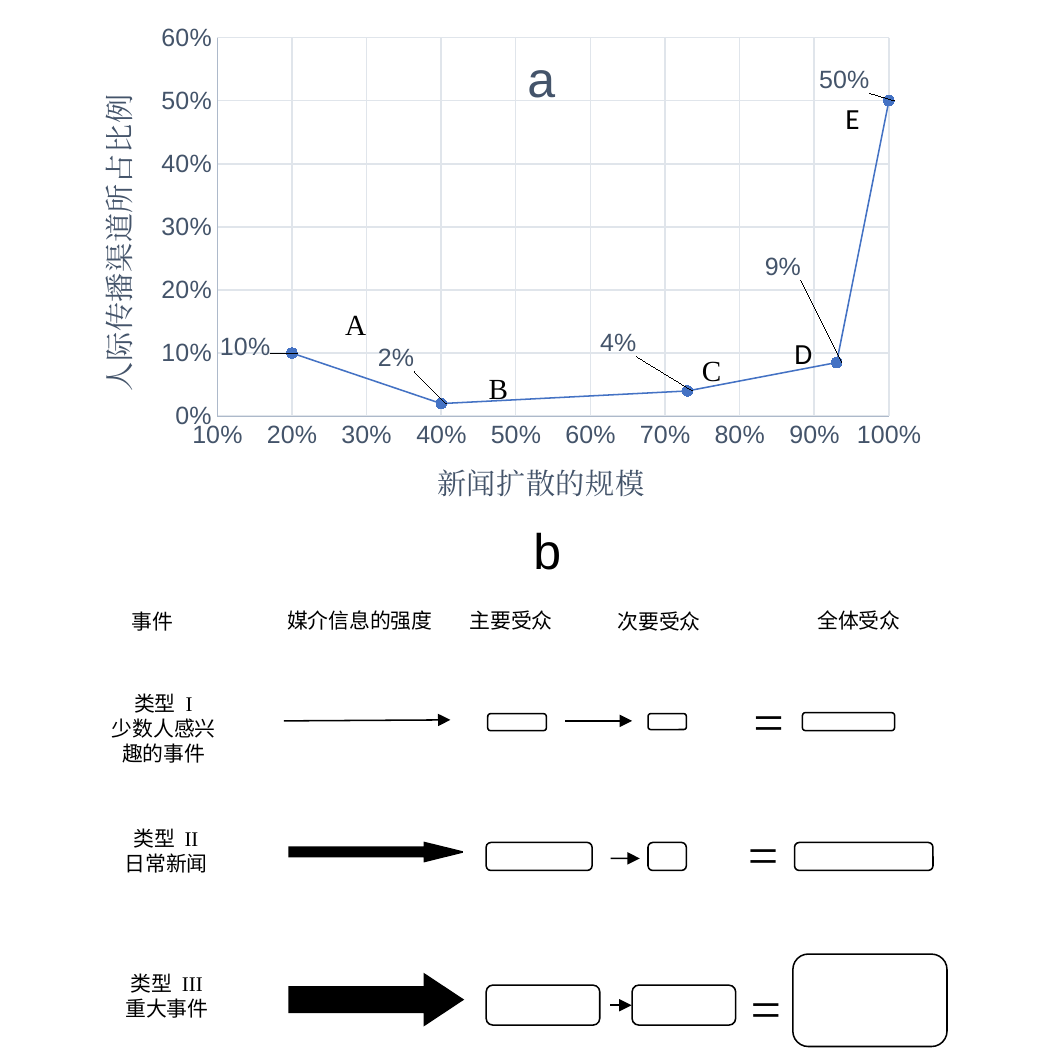

### Chart: a

| Category | 人际传播渠道所占比例 |
|---|---|
E
D
A
C
B
b

媒介信息的强度
主要受众
全体受众
事件
次要受众
=
类型 I
少数人感兴趣的事件

=
类型 II
日常新闻

类型 III
重大事件
=